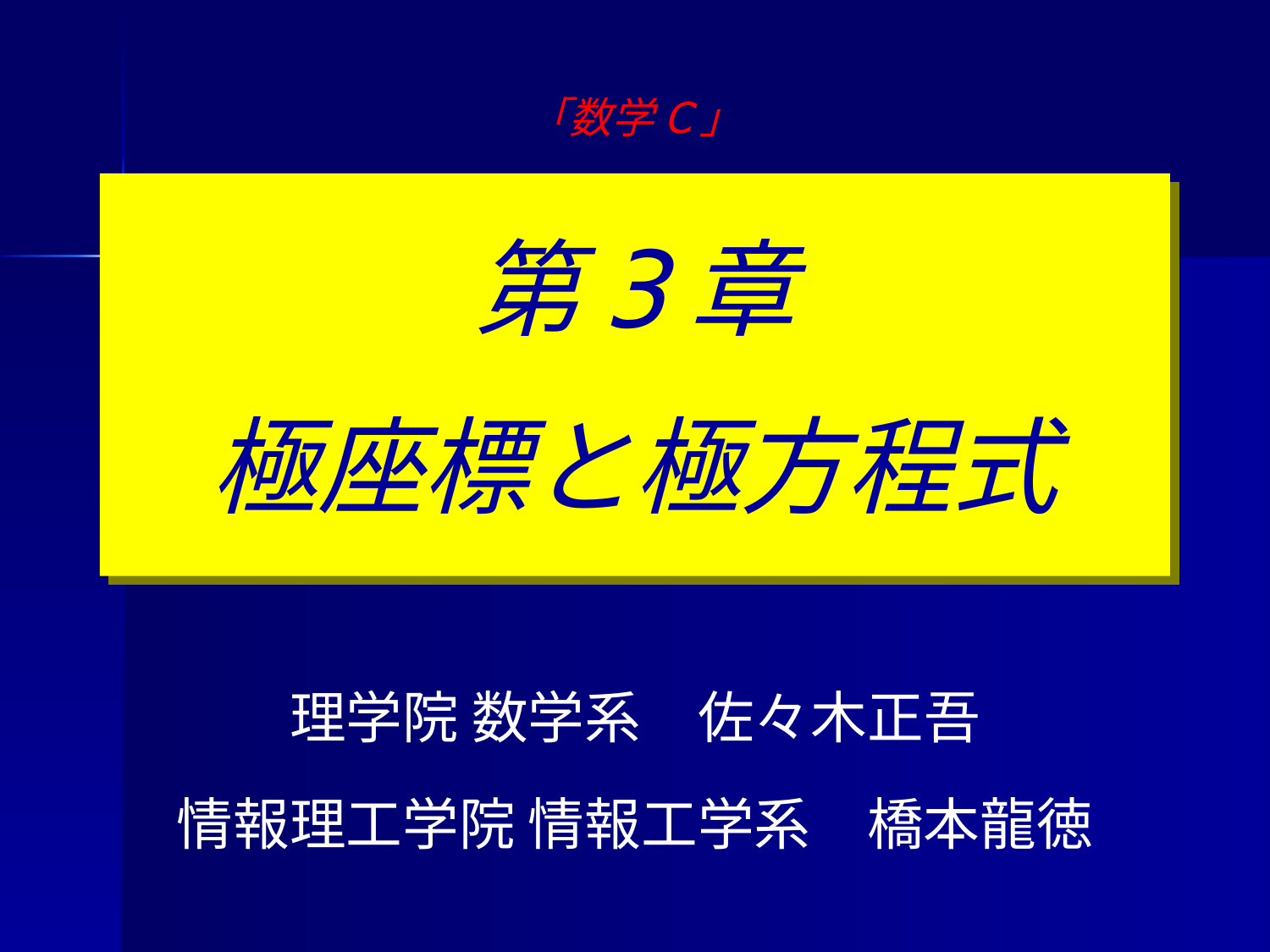

「数学C」
第3章

極座標と極方程式
理学院 数学系　佐々木正吾

情報理工学院 情報工学系　橋本龍徳